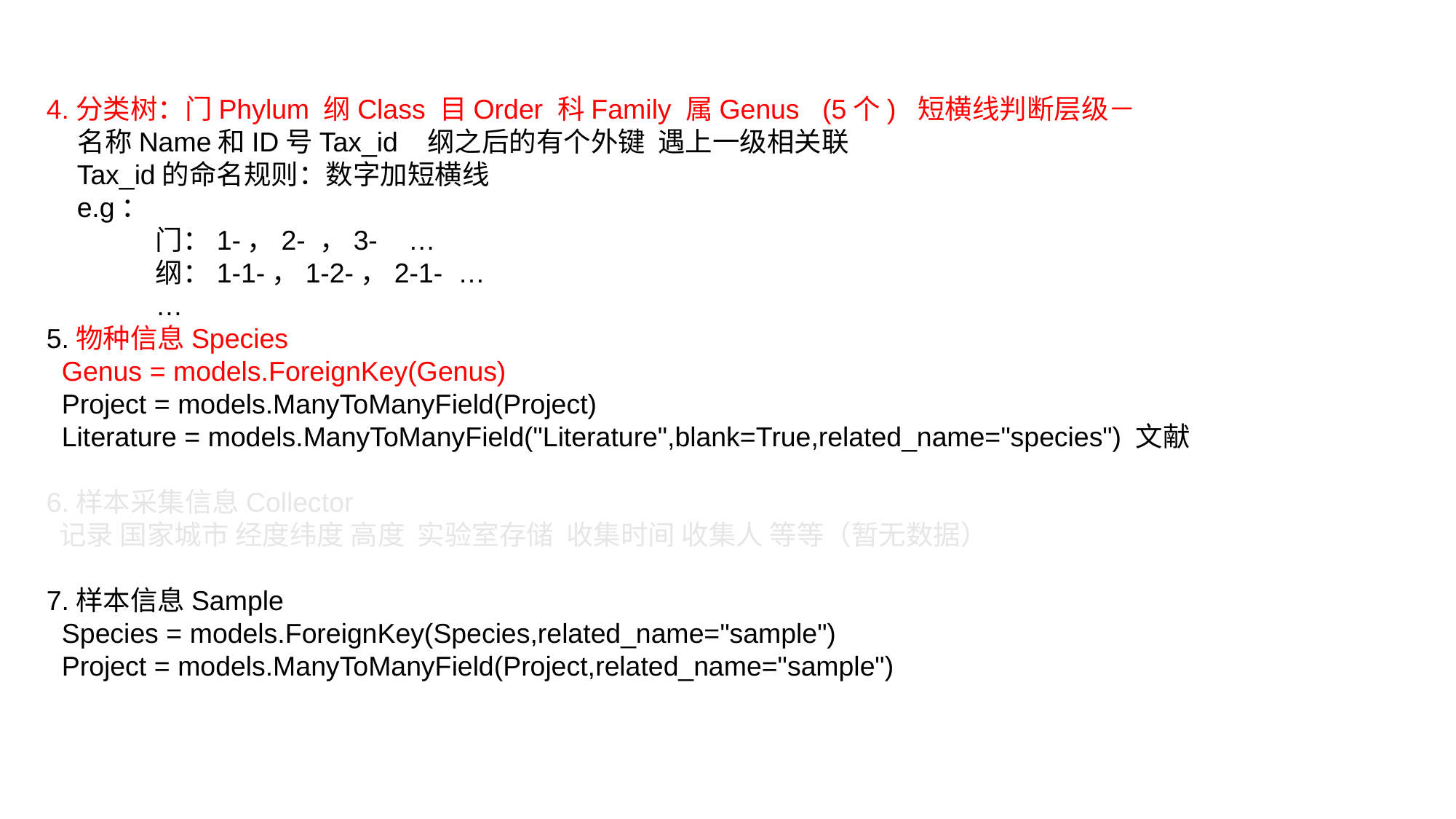

4.分类树：门Phylum 纲Class 目Order 科Family 属Genus   (5个)  短横线判断层级－
    名称Name和ID号Tax_id   纲之后的有个外键  遇上一级相关联
    Tax_id的命名规则：数字加短横线
    e.g：
	门：1-，2- ，3-    …
	纲：1-1-，1-2-，2-1-  …
	…
5.物种信息Species
  Genus = models.ForeignKey(Genus)
  Project = models.ManyToManyField(Project)
  Literature = models.ManyToManyField("Literature",blank=True,related_name="species") 文献

6.样本采集信息Collector
 记录 国家城市 经度纬度 高度  实验室存储  收集时间 收集人 等等（暂无数据）

7.样本信息Sample
  Species = models.ForeignKey(Species,related_name="sample")
  Project = models.ManyToManyField(Project,related_name="sample")